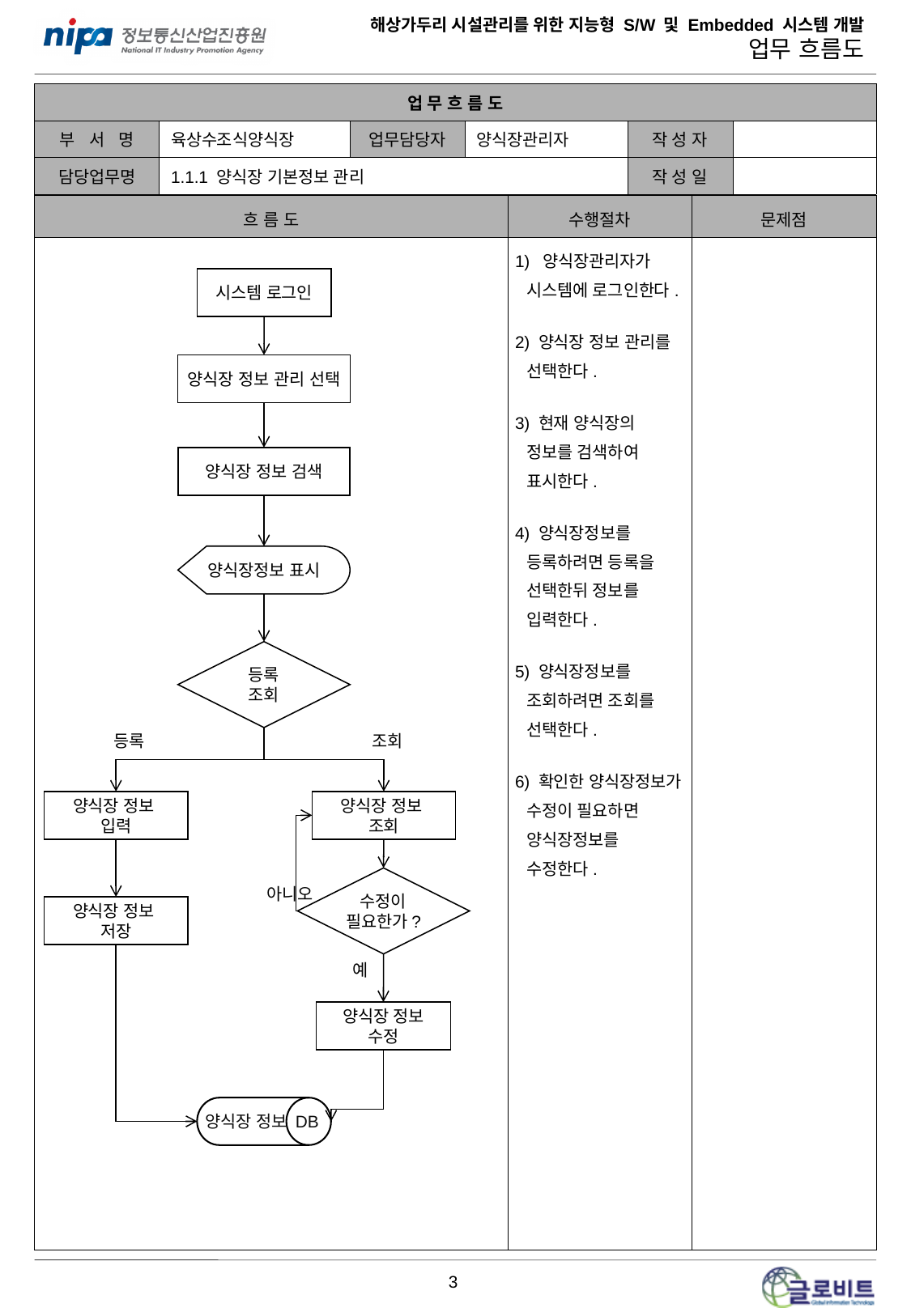

| 업 무 흐 름 도 |  |  |  |  |  |
| --- | --- | --- | --- | --- | --- |
| 부 서 명 | 육상수조식양식장 | 업무담당자 | 양식장관리자 | 작 성 자 |  |
| 담당업무명 | 1.1.1 양식장 기본정보 관리 |  |  | 작 성 일 |  |
| 흐 름 도 | 수행절차 | 문제점 |
| --- | --- | --- |
|  | 1) 양식장관리자가 시스템에 로그인한다. 2) 양식장 정보 관리를 선택한다. 3) 현재 양식장의 정보를 검색하여 표시한다. 4) 양식장정보를 등록하려면 등록을 선택한뒤 정보를 입력한다. 5) 양식장정보를 조회하려면 조회를 선택한다. 6) 확인한 양식장정보가 수정이 필요하면 양식장정보를 수정한다. |  |
시스템 로그인
양식장 정보 관리 선택
양식장 정보 검색
양식장정보 표시
등록
조회
등록
조회
양식장 정보
입력
양식장 정보
조회
수정이
필요한가?
아니오
양식장 정보
저장
예
양식장 정보
수정
   양식장 정보 DB